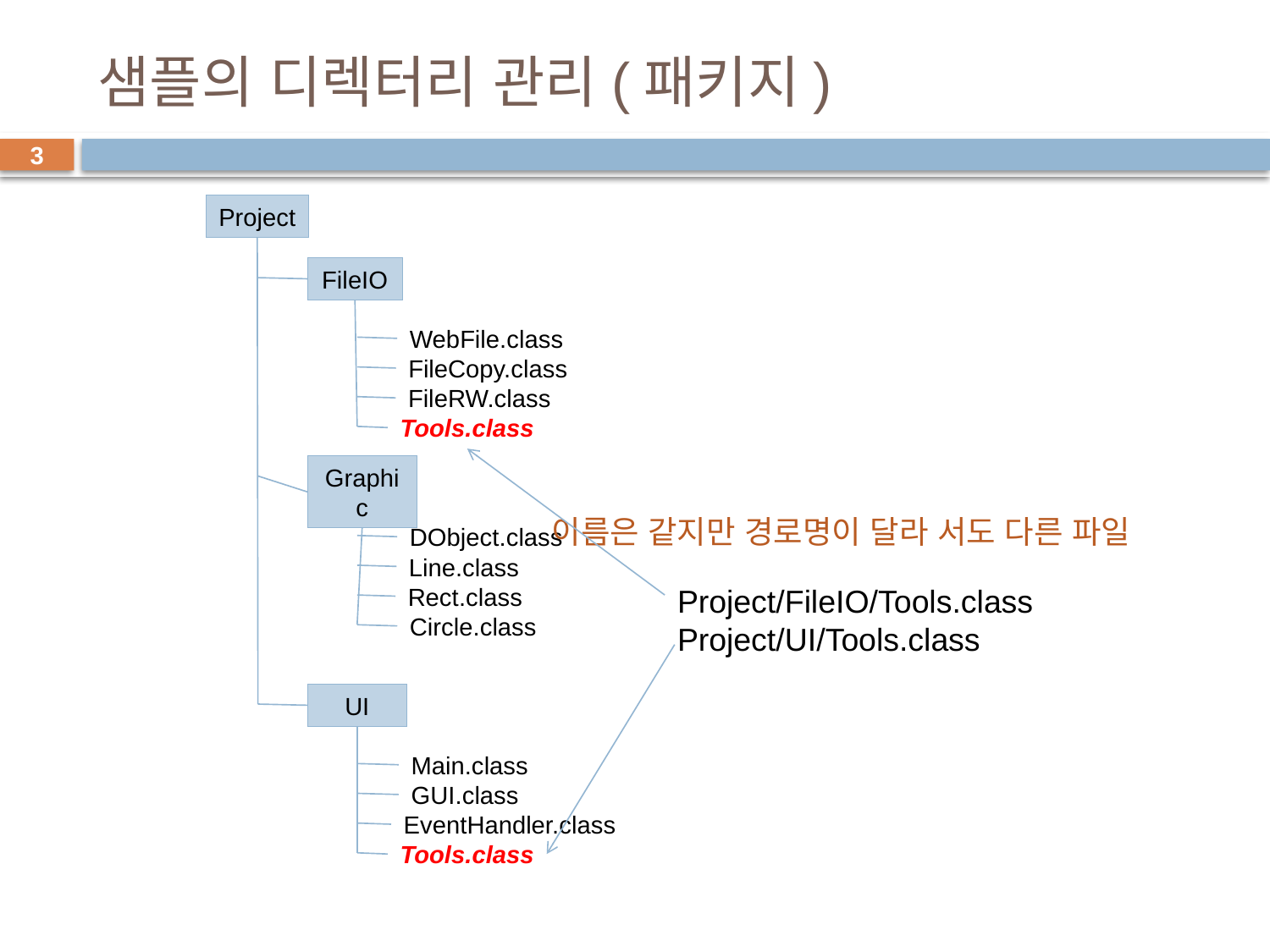

# 샘플의 디렉터리 관리(패키지)
3
Project
FileIO
WebFile.class
FileCopy.class
FileRW.class
Tools.class
Graphic
이름은 같지만 경로명이 달라 서도 다른 파일
DObject.class
Line.class
Rect.class
Project/FileIO/Tools.class
Project/UI/Tools.class
Circle.class
UI
Main.class
GUI.class
EventHandler.class
Tools.class